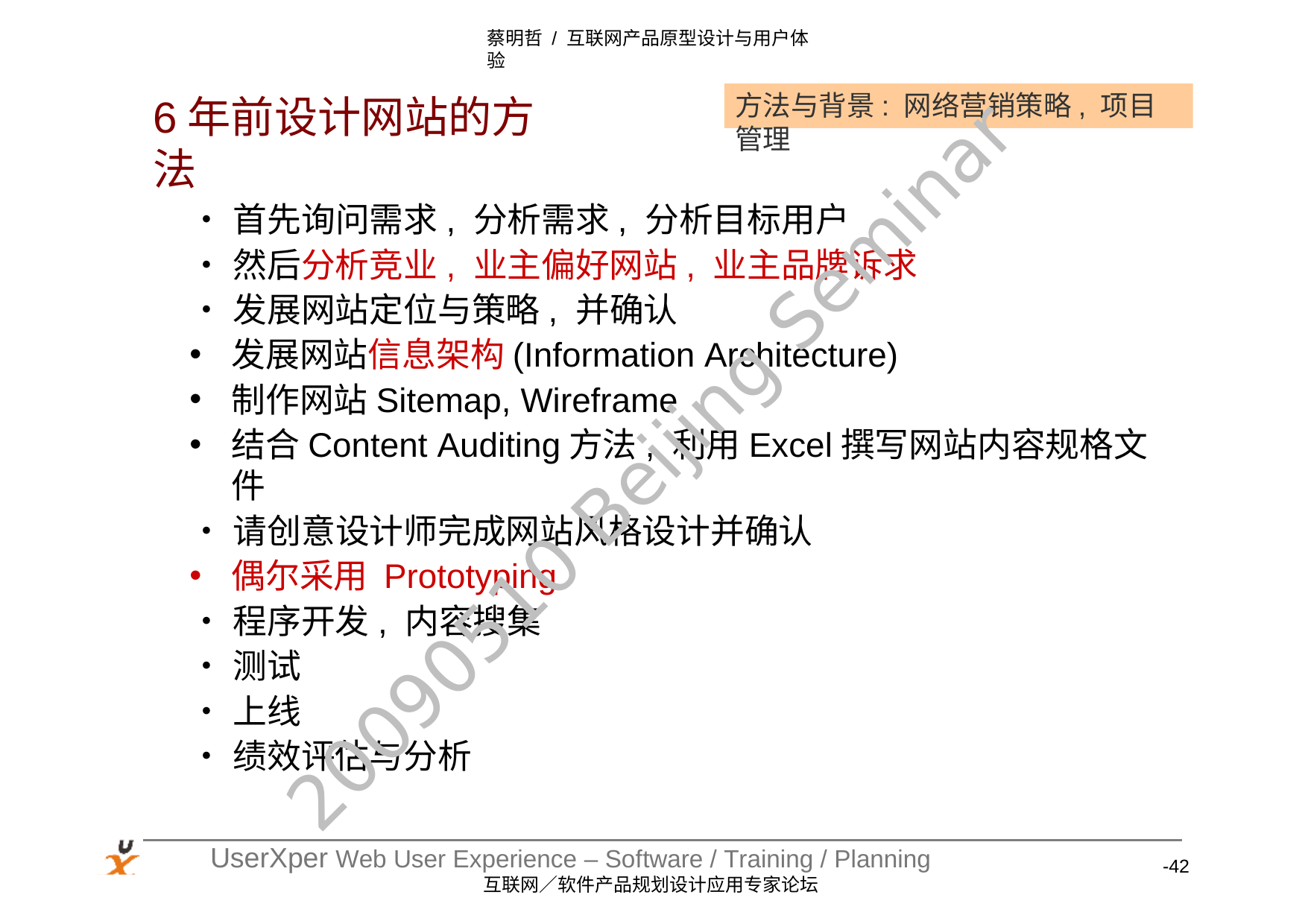

蔡明哲 / 互联网产品原型设计与用户体验

方法与背景: 网络营销策略, 项目管理
6年前设计网站的方法
•	首先询问需求, 分析需求, 分析目标用户
•	然后分析竞业, 业主偏好网站, 业主品牌诉求
•	发展网站定位与策略, 并确认
发展网站信息架构(Information Architecture)
制作网站Sitemap, Wireframe
结合Content Auditing方法, 利用Excel撰写网站内容规格文件
•	请创意设计师完成网站风格设计并确认
偶尔采用 Prototyping
•	程序开发, 内容搜集
•	测试
•	上线
•	绩效评估与分析
20090510 Beijing Seminar

UserXper Web User Experience – Software / Training / Planning
互联网／软件产品规划设计应用专家论坛
-42